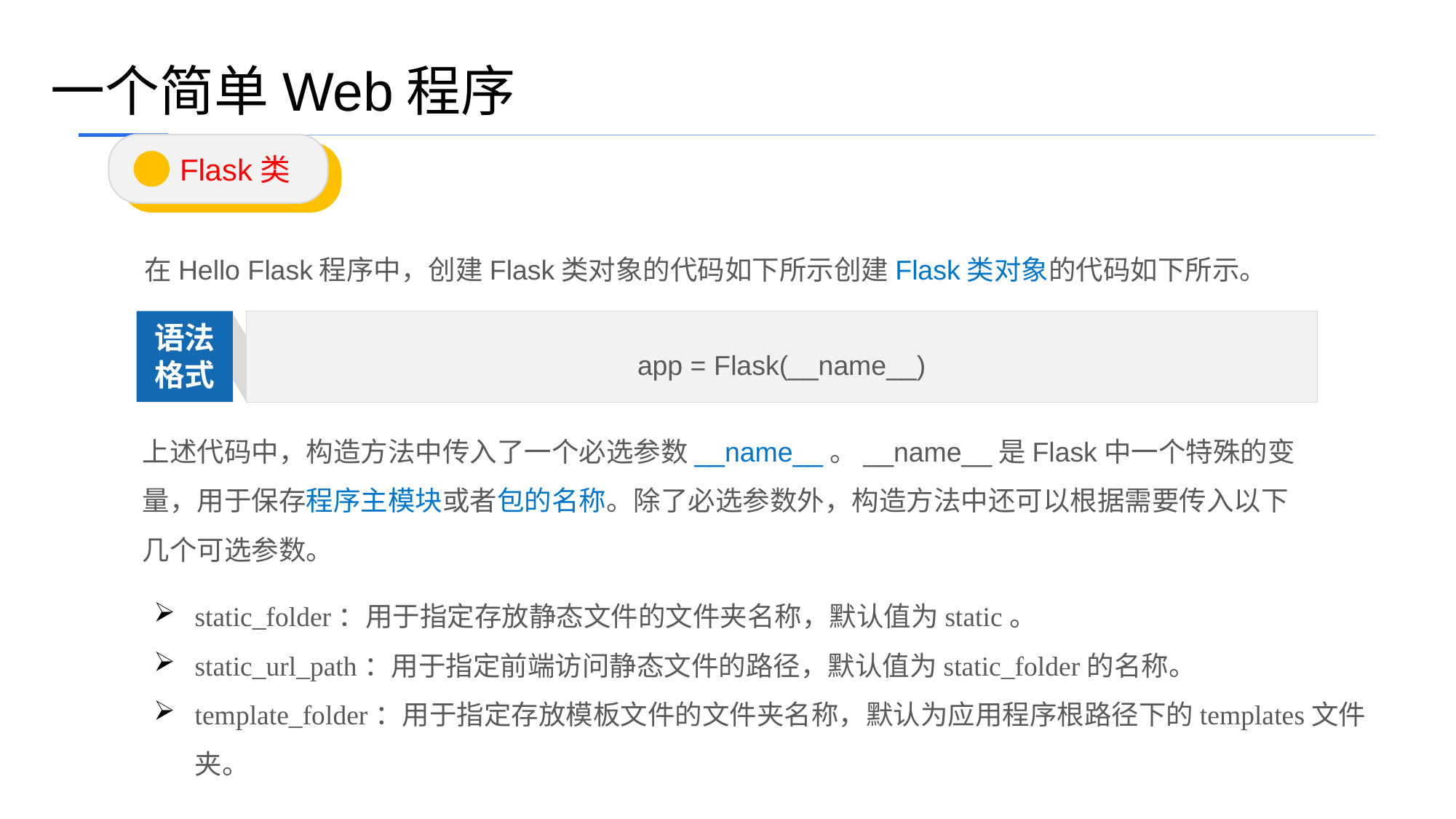

一个简单Web程序
    Flask类

在Hello Flask程序中，创建Flask类对象的代码如下所示创建Flask类对象的代码如下所示。

app = Flask(__name__)

语法
格式
上述代码中，构造方法中传入了一个必选参数__name__。__name__是Flask中一个特殊的变量，用于保存程序主模块或者包的名称。除了必选参数外，构造方法中还可以根据需要传入以下几个可选参数。
static_folder：用于指定存放静态文件的文件夹名称，默认值为static。
static_url_path：用于指定前端访问静态文件的路径，默认值为static_folder的名称。
template_folder：用于指定存放模板文件的文件夹名称，默认为应用程序根路径下的templates文件夹。